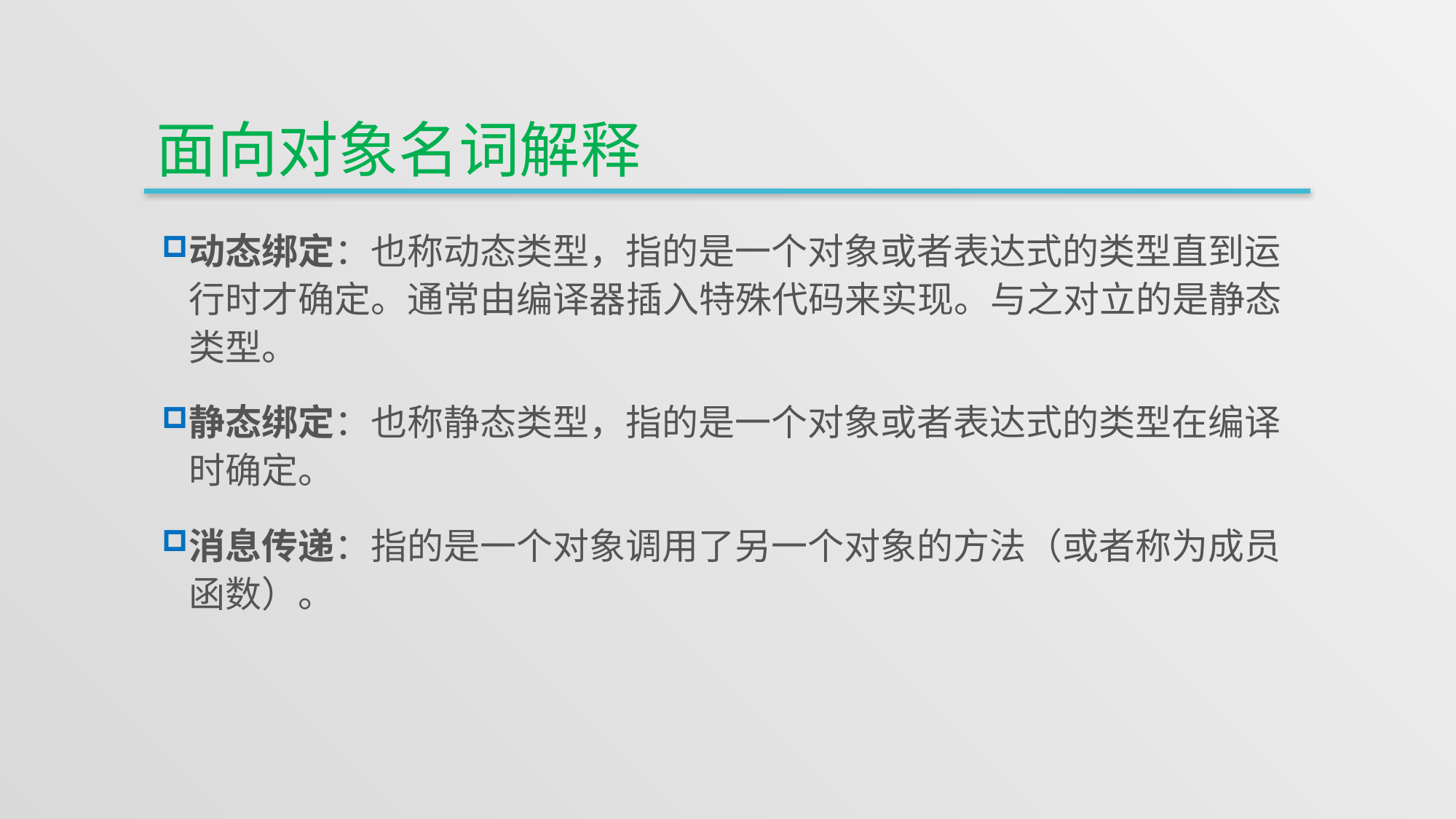

# 面向对象名词解释
动态绑定：也称动态类型，指的是一个对象或者表达式的类型直到运行时才确定。通常由编译器插入特殊代码来实现。与之对立的是静态类型。
静态绑定：也称静态类型，指的是一个对象或者表达式的类型在编译时确定。
消息传递：指的是一个对象调用了另一个对象的方法（或者称为成员函数）。